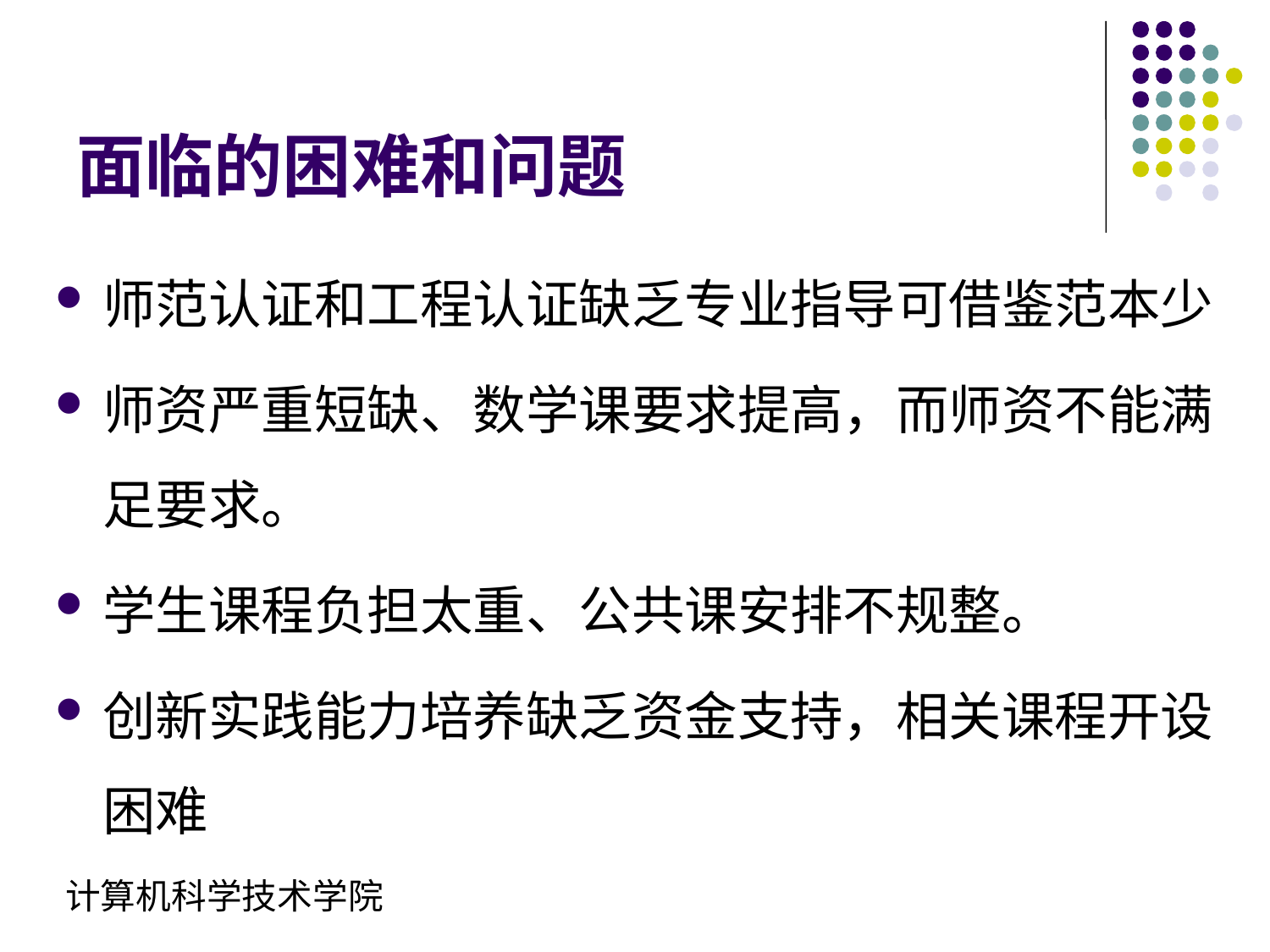

# 面临的困难和问题
师范认证和工程认证缺乏专业指导可借鉴范本少
师资严重短缺、数学课要求提高，而师资不能满足要求。
学生课程负担太重、公共课安排不规整。
创新实践能力培养缺乏资金支持，相关课程开设困难